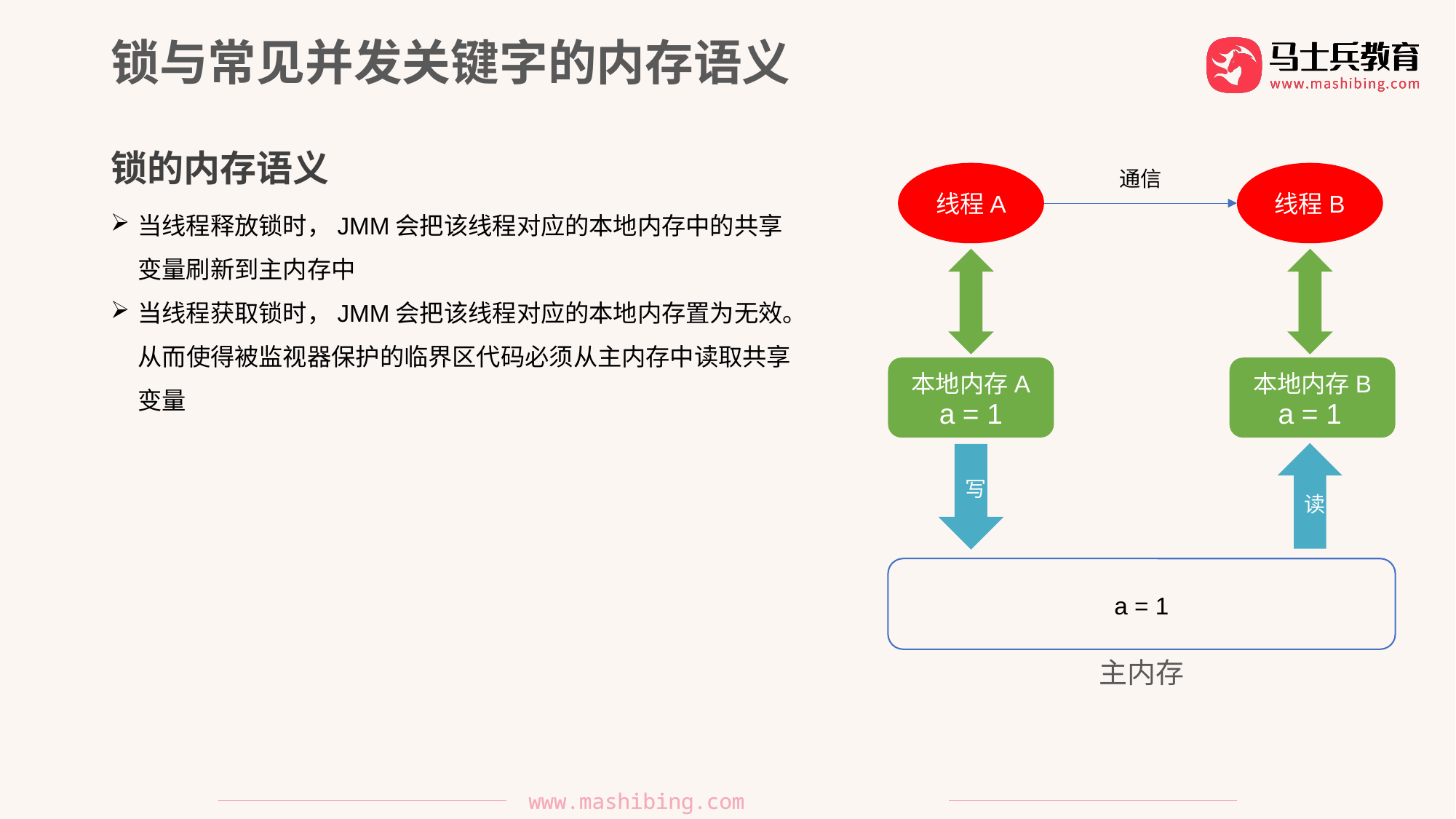

锁与常见并发关键字的内存语义
锁的内存语义
通信
线程A

本地内存A

线程B

本地内存B

当线程释放锁时，JMM会把该线程对应的本地内存中的共享变量刷新到主内存中
当线程获取锁时，JMM会把该线程对应的本地内存置为无效。从而使得被监视器保护的临界区代码必须从主内存中读取共享变量
a = 1
a = 1
读
写

主内存
a = 1